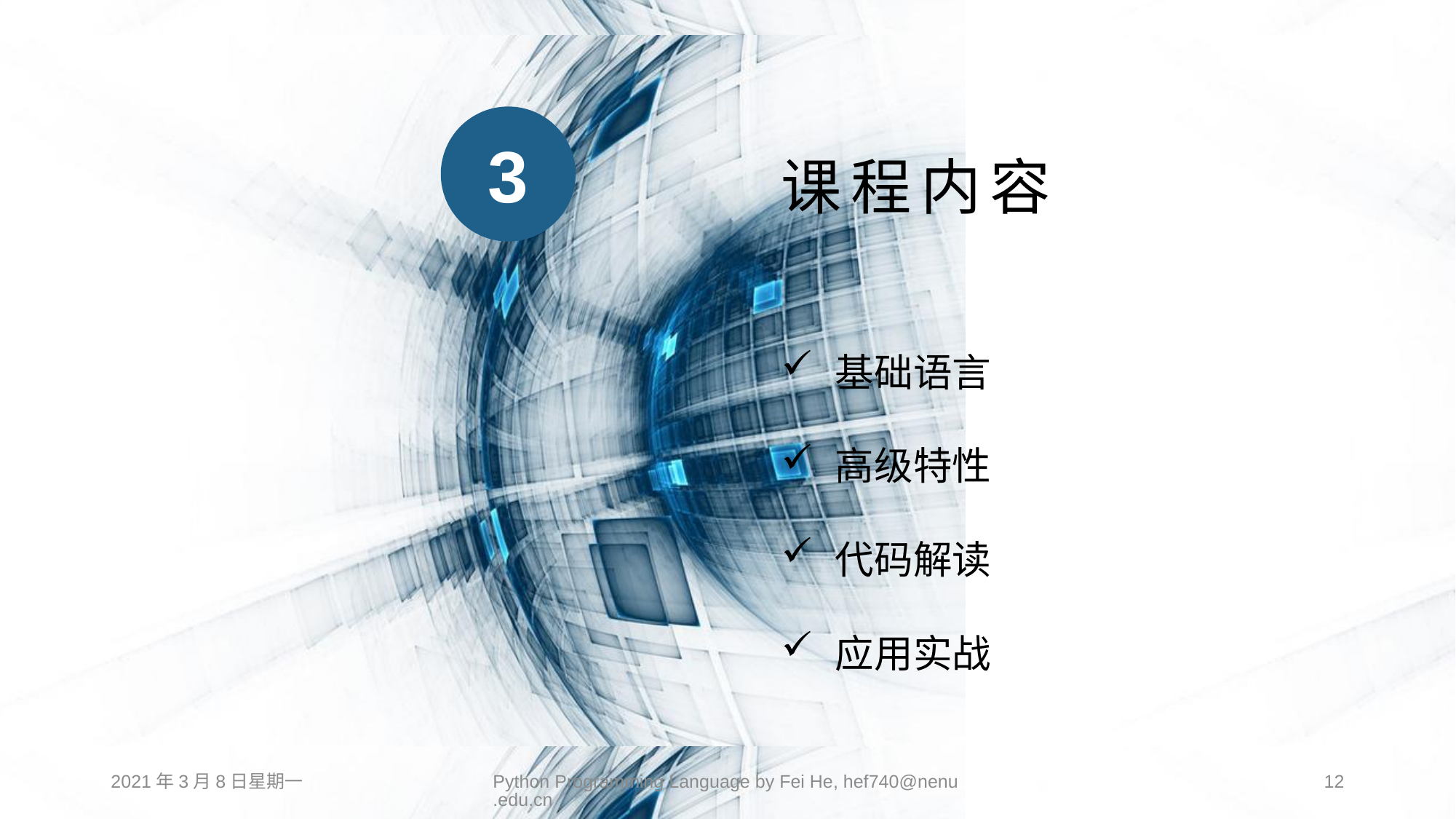

课程内容
3
基础语言
高级特性
代码解读
应用实战

2021年3月8日星期一
Python Programming Language by Fei He, hef740@nenu.edu.cn
12